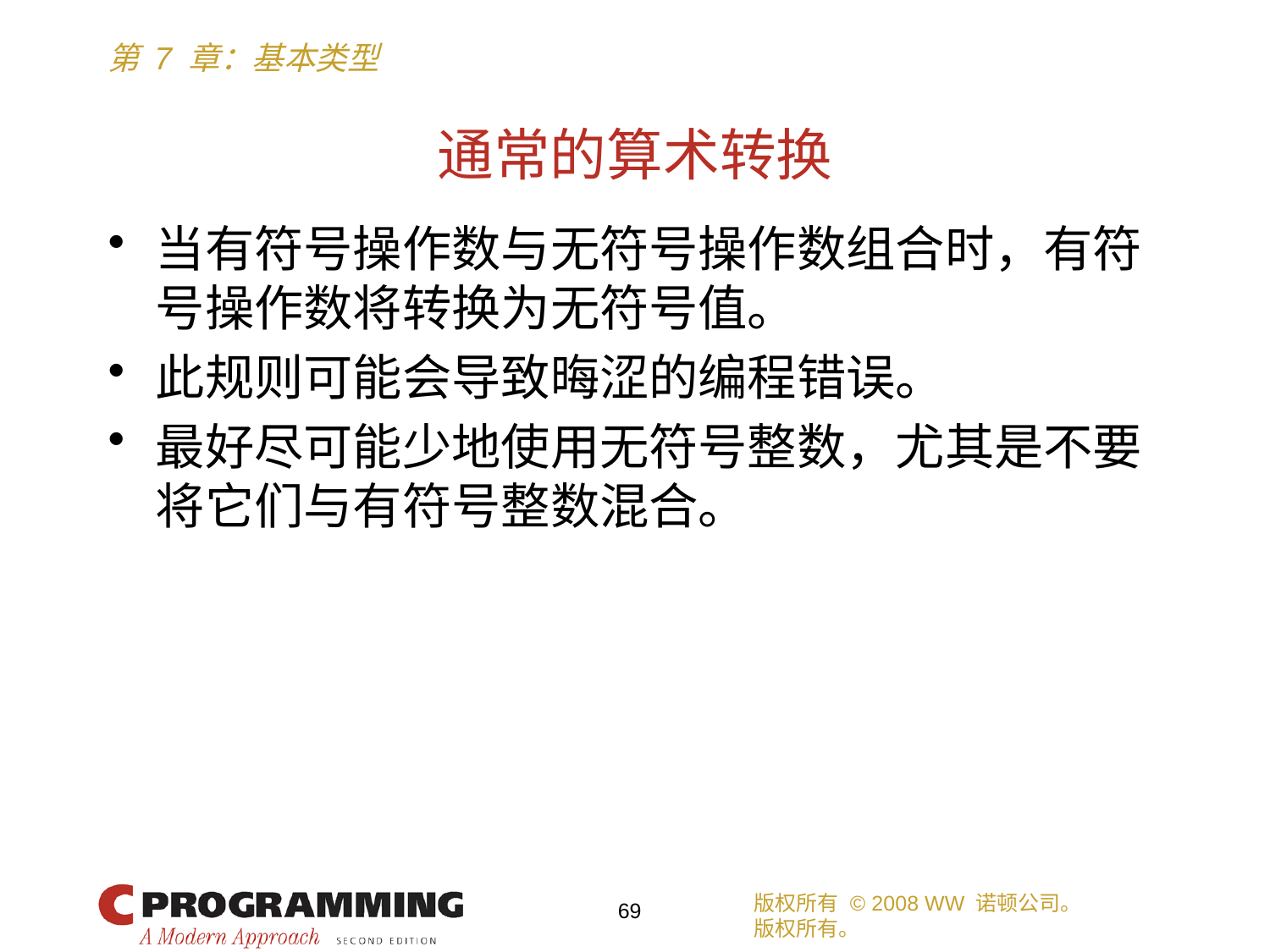

# 通常的算术转换
当有符号操作数与无符号操作数组合时，有符号操作数将转换为无符号值。
此规则可能会导致晦涩的编程错误。
最好尽可能少地使用无符号整数，尤其是不要将它们与有符号整数混合。

版权所有 © 2008 WW 诺顿公司。
版权所有。
69